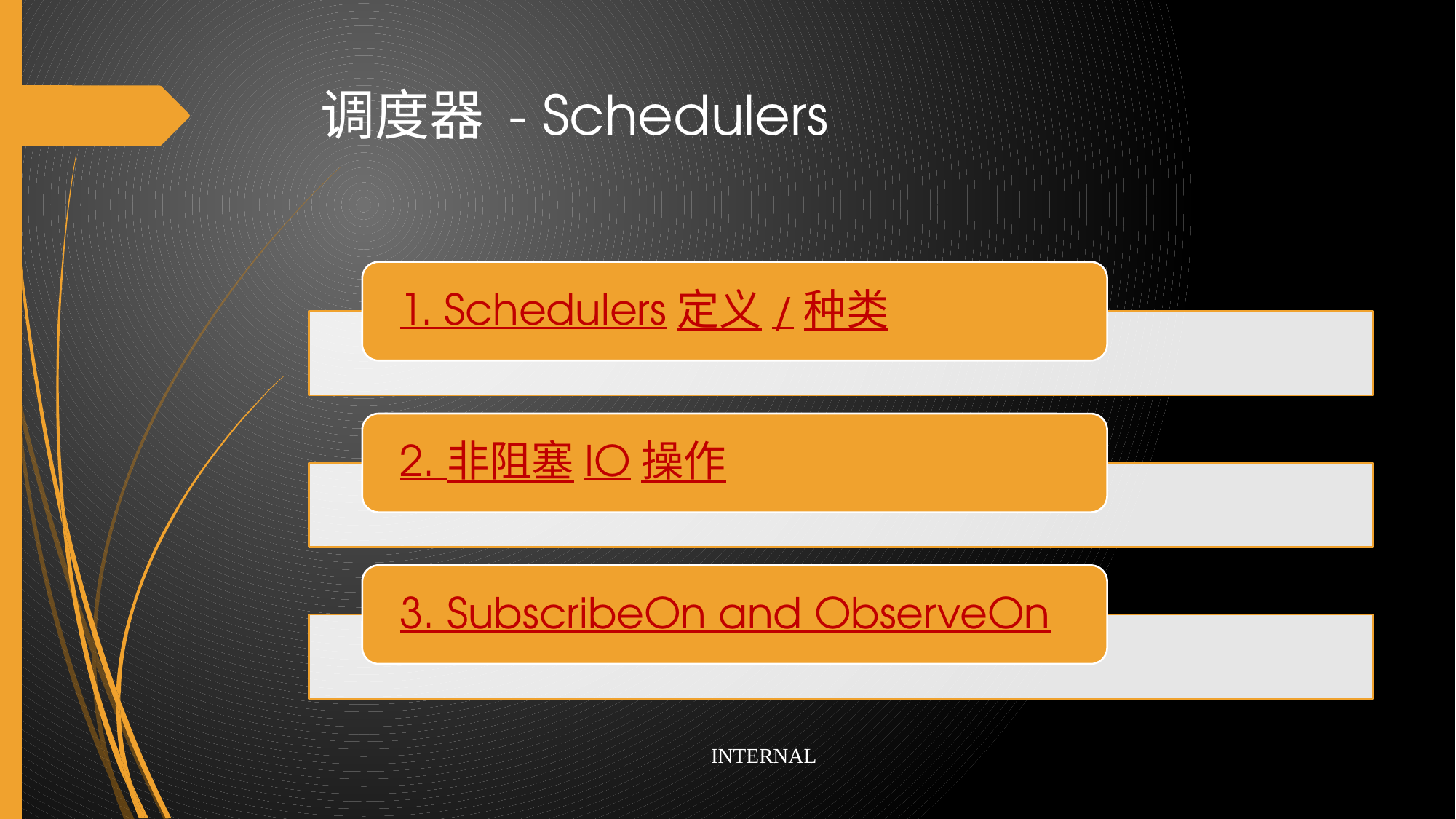

# 调度器 - Schedulers
1. Schedulers定义/种类
2. 非阻塞IO操作
3. SubscribeOn and ObserveOn
INTERNAL